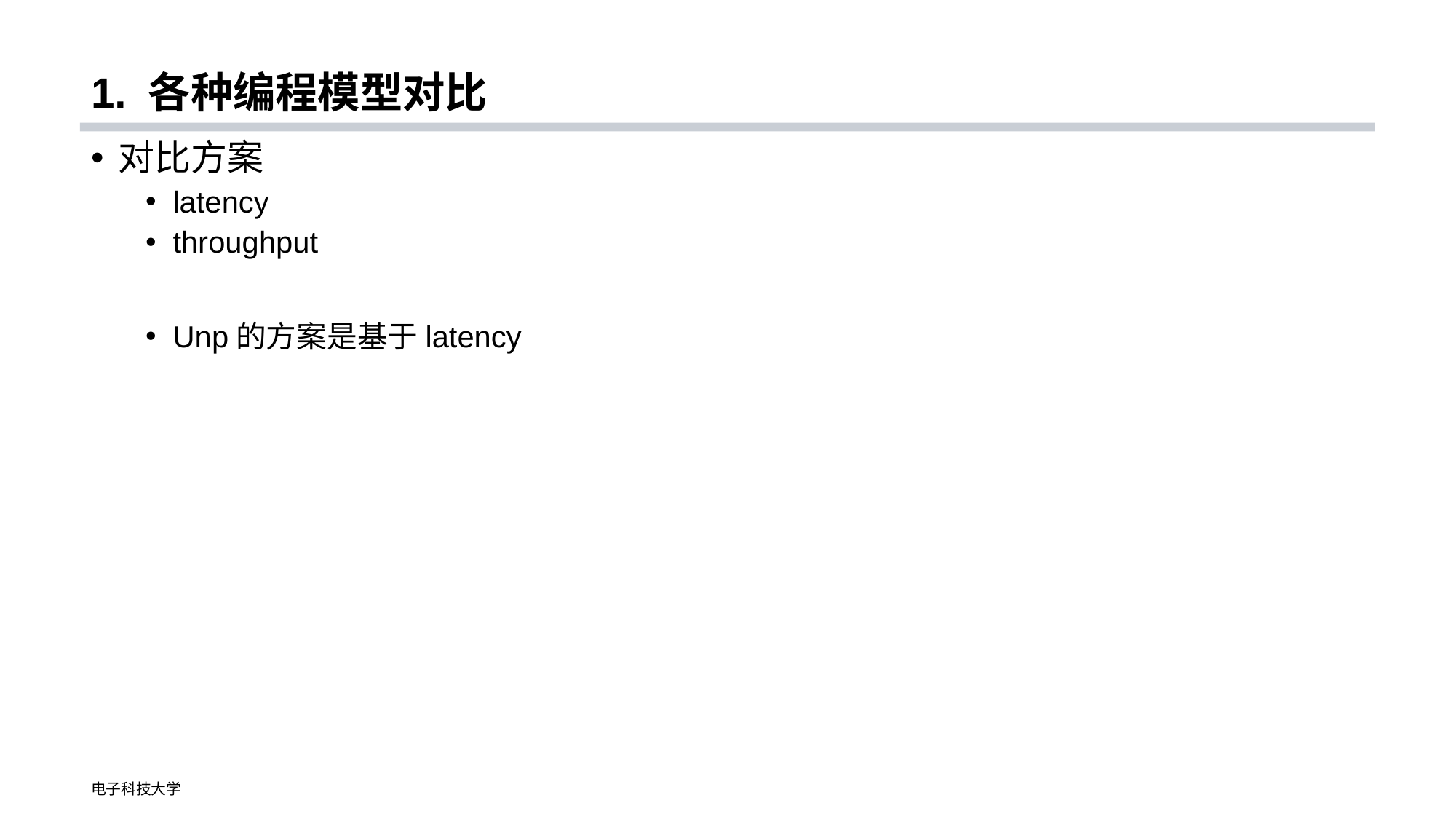

# 1. 各种编程模型对比
对比方案
latency
throughput

Unp的方案是基于latency

电子科技大学